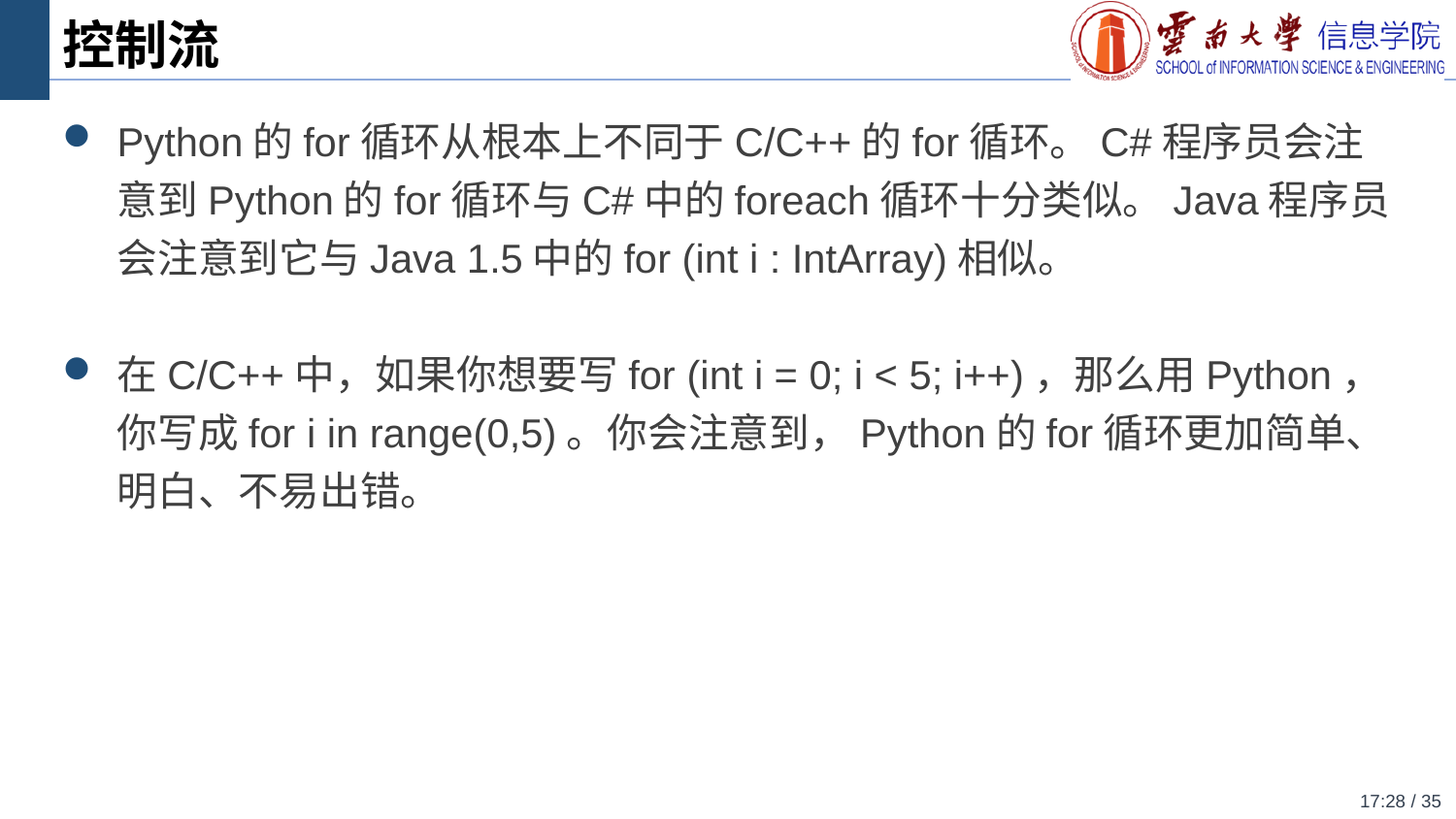

# 控制流
Python的for循环从根本上不同于C/C++的for循环。C#程序员会注意到Python的for循环与C#中的foreach循环十分类似。Java程序员会注意到它与Java 1.5中的for (int i : IntArray)相似。

在C/C++中，如果你想要写for (int i = 0; i < 5; i++)，那么用Python，你写成for i in range(0,5)。你会注意到，Python的for循环更加简单、明白、不易出错。